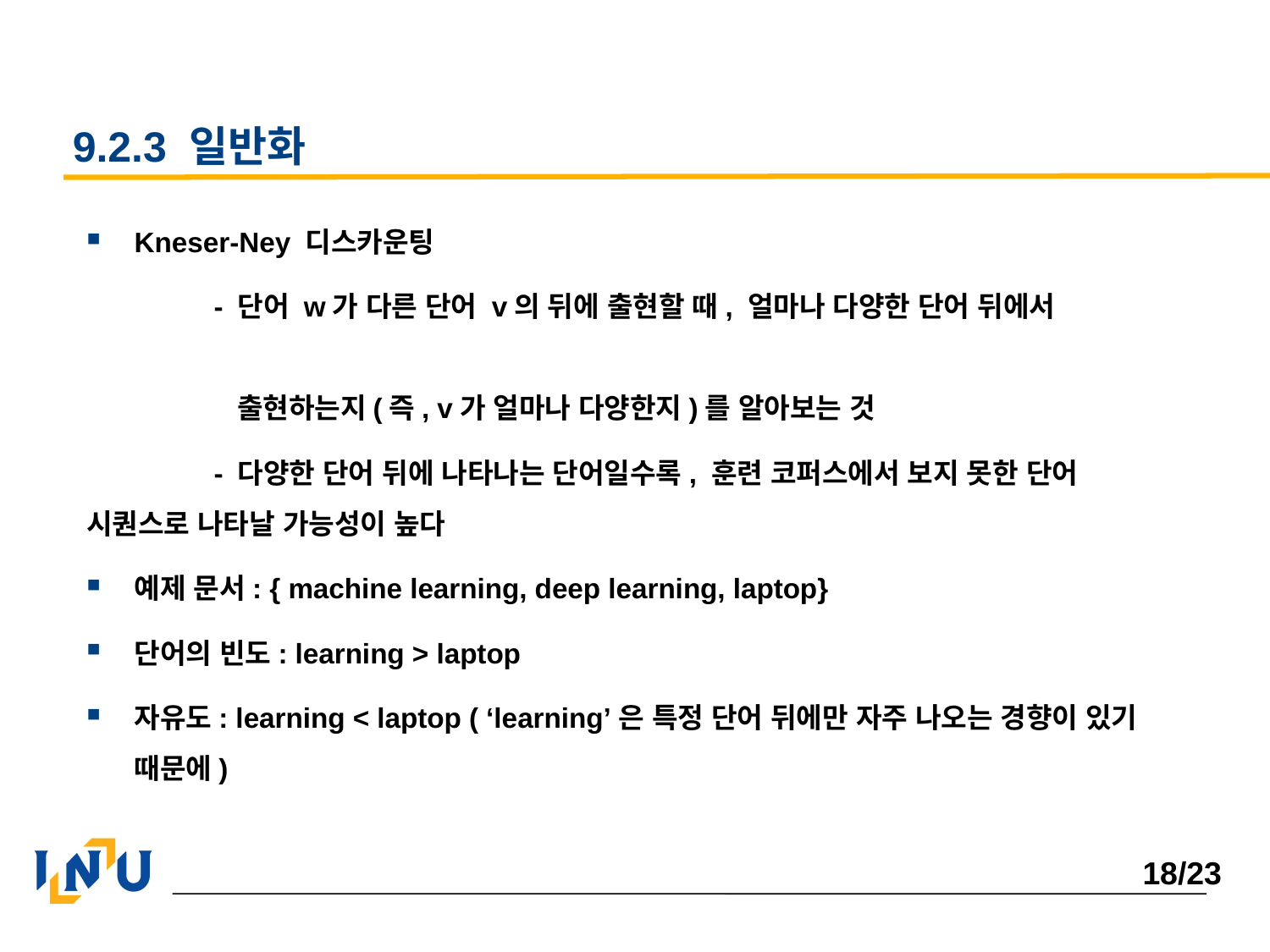

# 9.2.3 일반화
Kneser-Ney 디스카운팅
	- 단어 w가 다른 단어 v의 뒤에 출현할 때, 얼마나 다양한 단어 뒤에서                                                                                                                                                        	   출현하는지(즉, v가 얼마나 다양한지)를 알아보는 것
	- 다양한 단어 뒤에 나타나는 단어일수록, 훈련 코퍼스에서 보지 못한 단어 	   시퀀스로 나타날 가능성이 높다
예제 문서: { machine learning, deep learning, laptop}
단어의 빈도: learning > laptop
자유도: learning < laptop ( ‘learning’은 특정 단어 뒤에만 자주 나오는 경향이 있기 때문에)